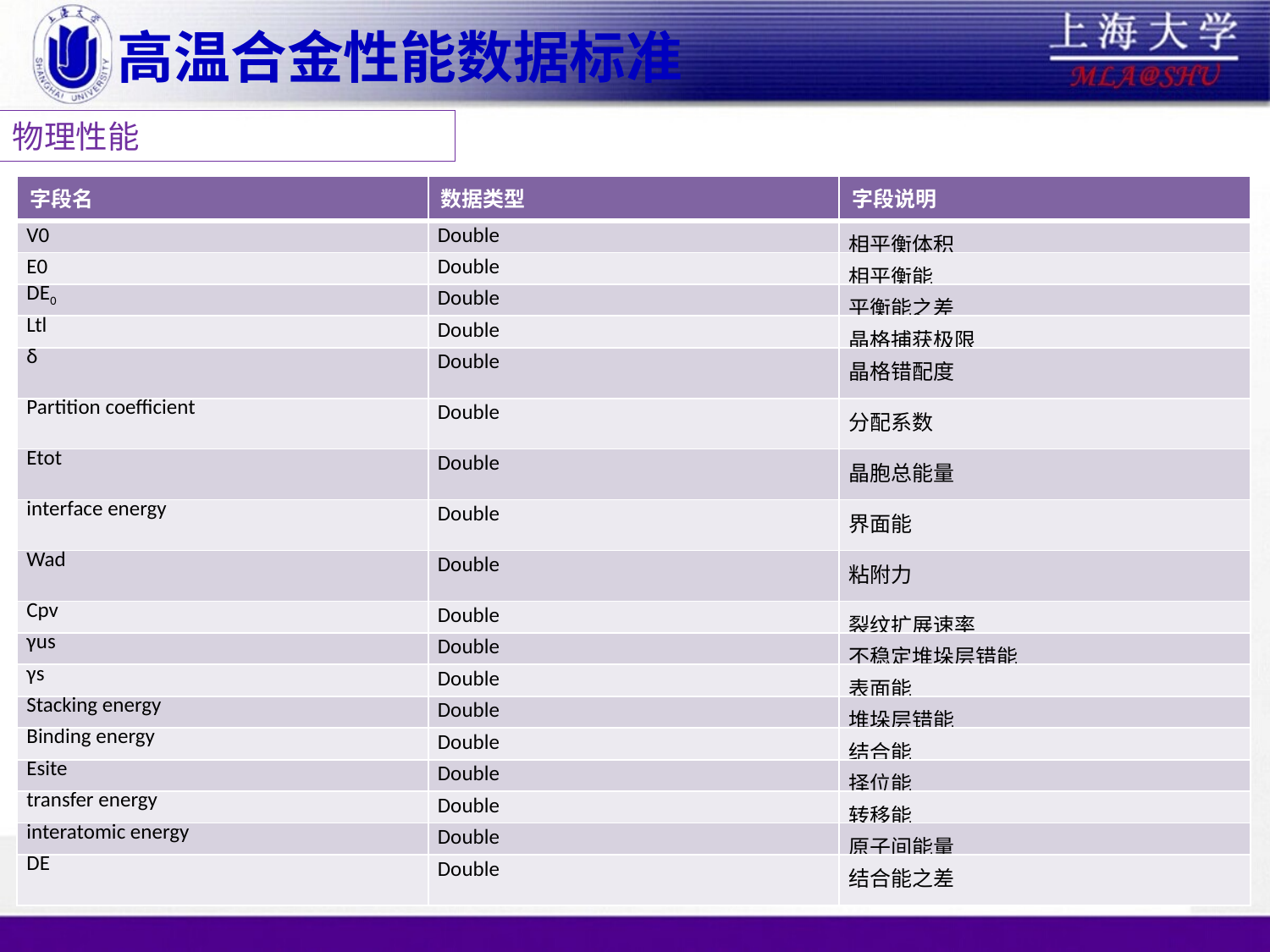

# 高温合金性能数据标准
物理性能
| 字段名 | 数据类型 | 字段说明 |
| --- | --- | --- |
| V0 | Double | 相平衡体积 |
| E0 | Double | 相平衡能 |
| DE0 | Double | 平衡能之差 |
| Ltl | Double | 晶格捕获极限 |
| δ | Double | 晶格错配度 |
| Partition coefficient | Double | 分配系数 |
| Etot | Double | 晶胞总能量 |
| interface energy | Double | 界面能 |
| Wad | Double | 粘附力 |
| Cpv | Double | 裂纹扩展速率 |
| γus | Double | 不稳定堆垛层错能 |
| γs | Double | 表面能 |
| Stacking energy | Double | 堆垛层错能 |
| Binding energy | Double | 结合能 |
| Esite | Double | 择位能 |
| transfer energy | Double | 转移能 |
| interatomic energy | Double | 原子间能量 |
| DE | Double | 结合能之差 |